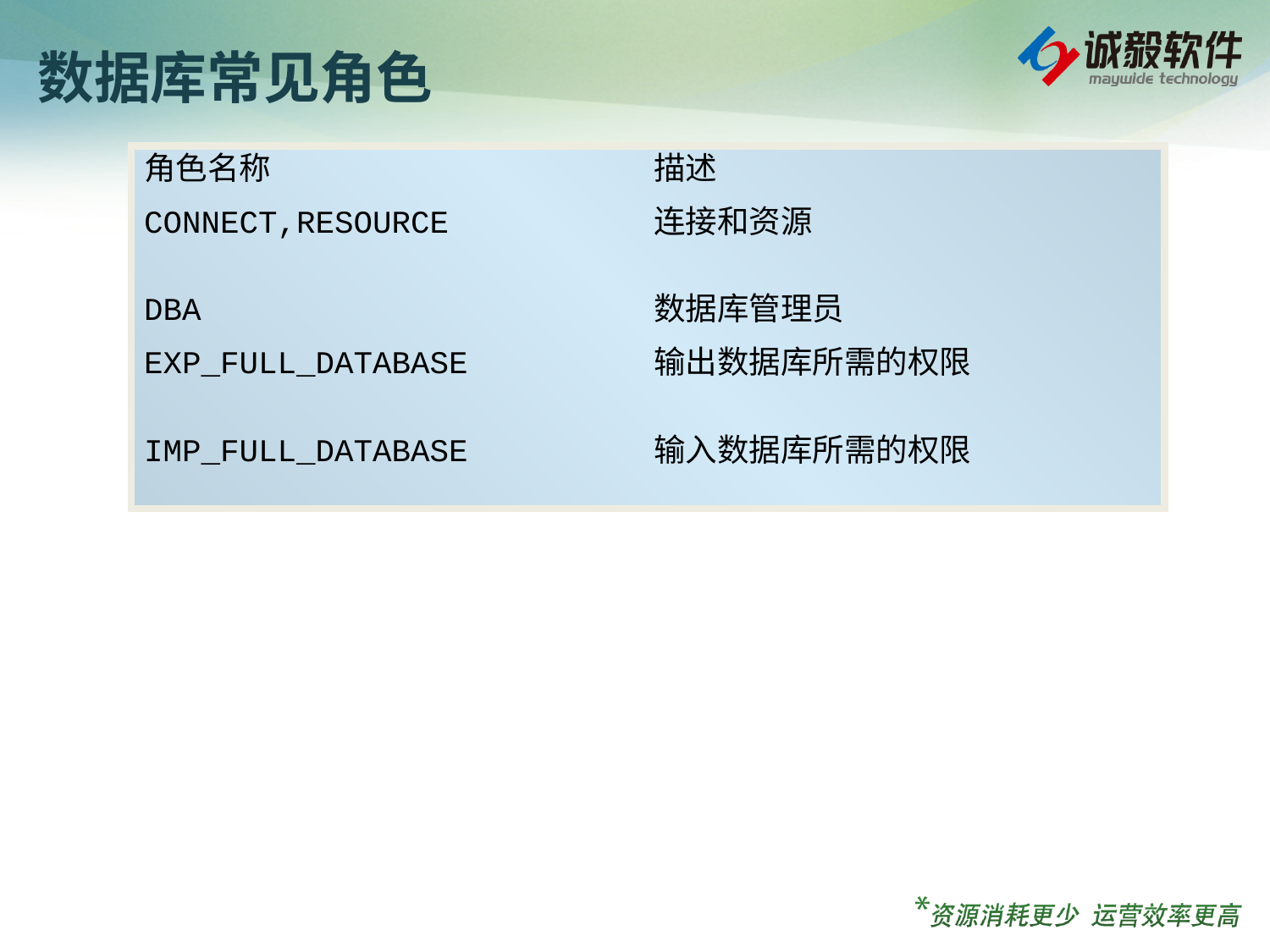

# 数据库常见角色
角色名称	描述
CONNECT,RESOURCE	连接和资源
DBA	数据库管理员
EXP_FULL_DATABASE	输出数据库所需的权限
IMP_FULL_DATABASE	输入数据库所需的权限